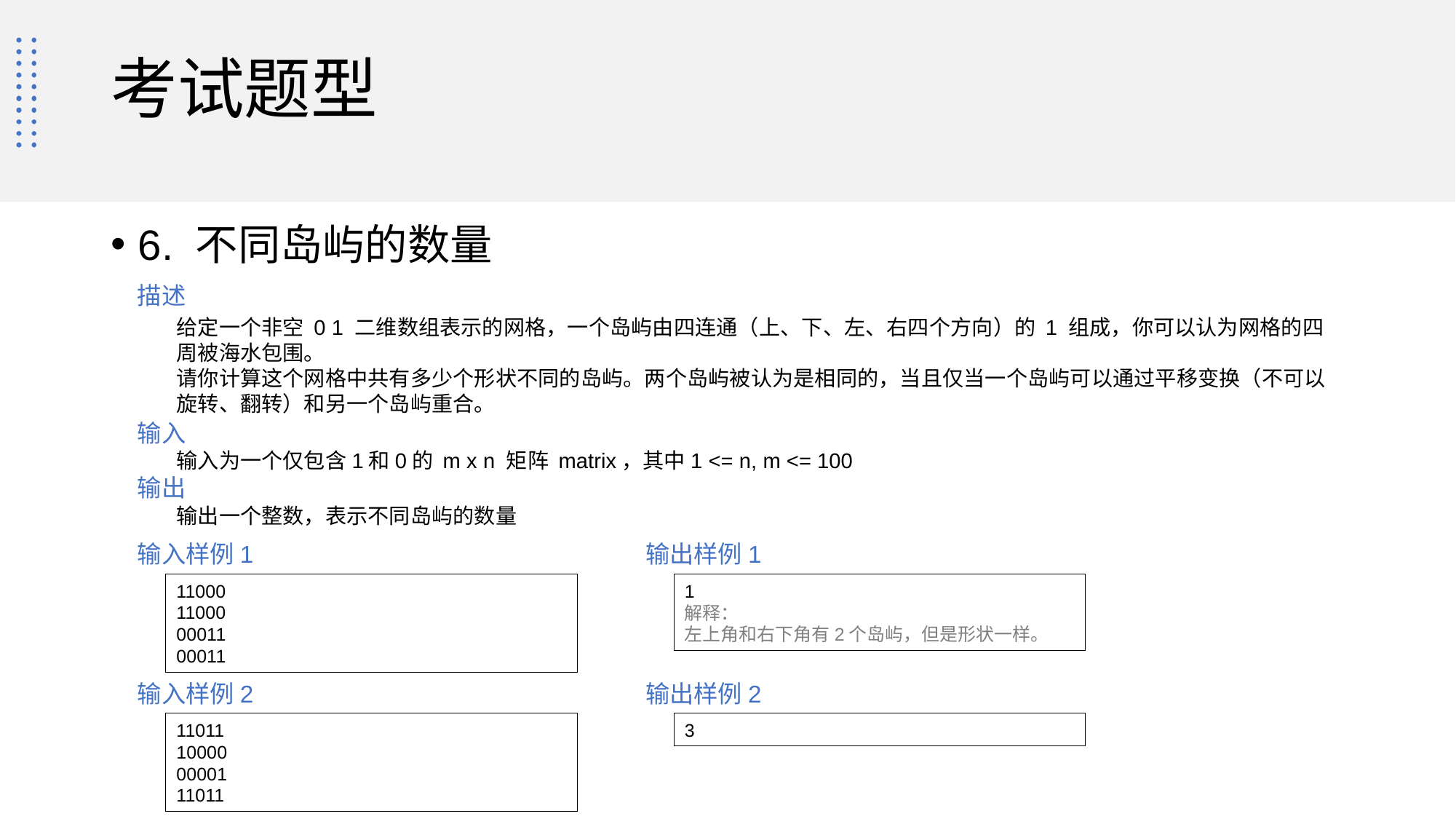

# 考试题型
6. 不同岛屿的数量
描述
给定一个非空 0 1 二维数组表示的网格，一个岛屿由四连通（上、下、左、右四个方向）的 1 组成，你可以认为网格的四周被海水包围。
请你计算这个网格中共有多少个形状不同的岛屿。两个岛屿被认为是相同的，当且仅当一个岛屿可以通过平移变换（不可以旋转、翻转）和另一个岛屿重合。
输入
输入为一个仅包含1和0的 m x n 矩阵 matrix，其中1 <= n, m <= 100
输出
输出一个整数，表示不同岛屿的数量
输入样例1
输出样例1
11000
11000
00011
00011
1
解释：
左上角和右下角有2个岛屿，但是形状一样。
输入样例2
输出样例2
11011
10000
00001
11011
3